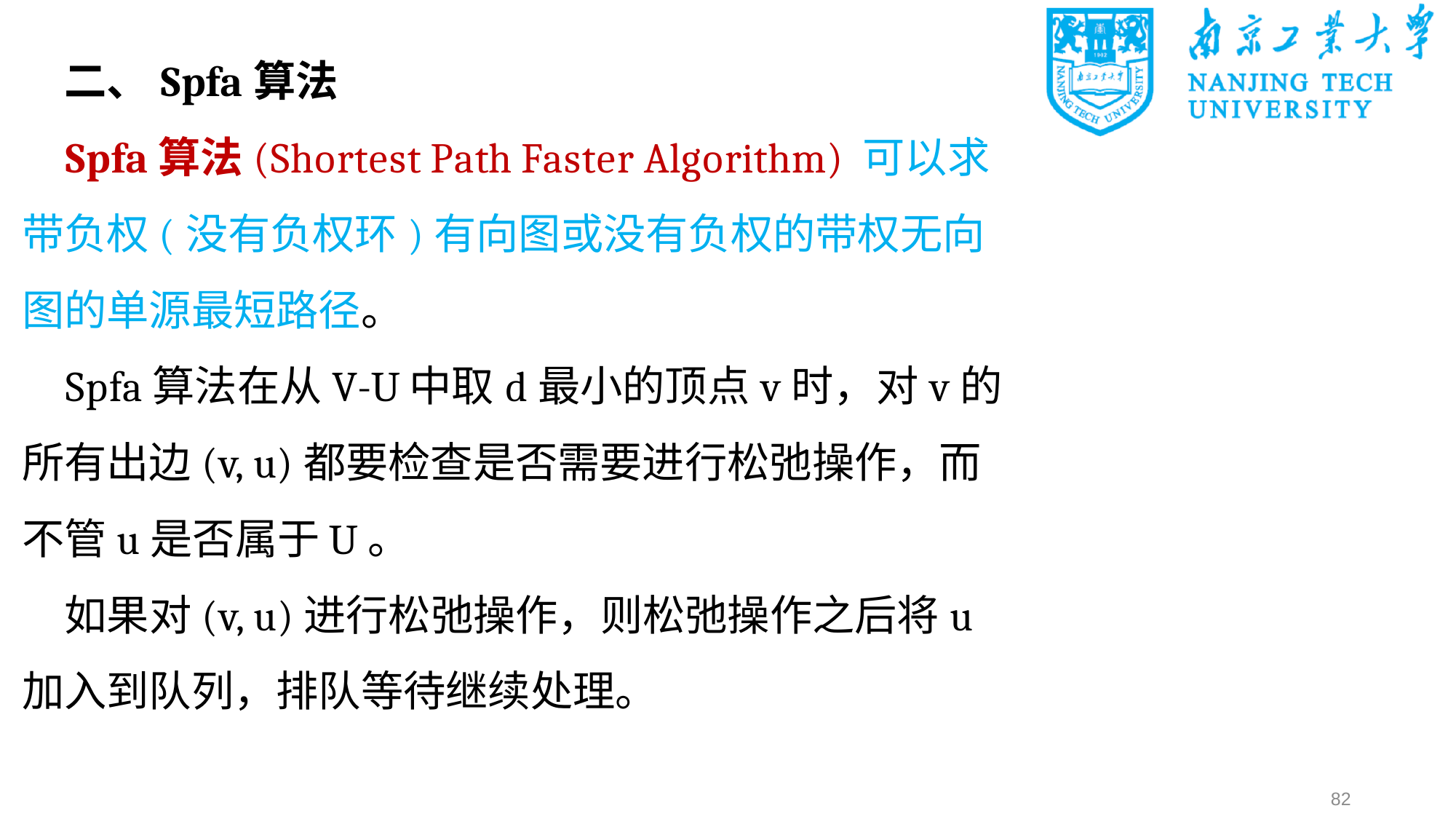

二、Spfa算法
Spfa算法(Shortest Path Faster Algorithm) 可以求带负权(没有负权环)有向图或没有负权的带权无向图的单源最短路径。
Spfa算法在从V-U中取d最小的顶点v时，对v的所有出边(v, u)都要检查是否需要进行松弛操作，而不管u是否属于U。
如果对(v, u)进行松弛操作，则松弛操作之后将u加入到队列，排队等待继续处理。
82